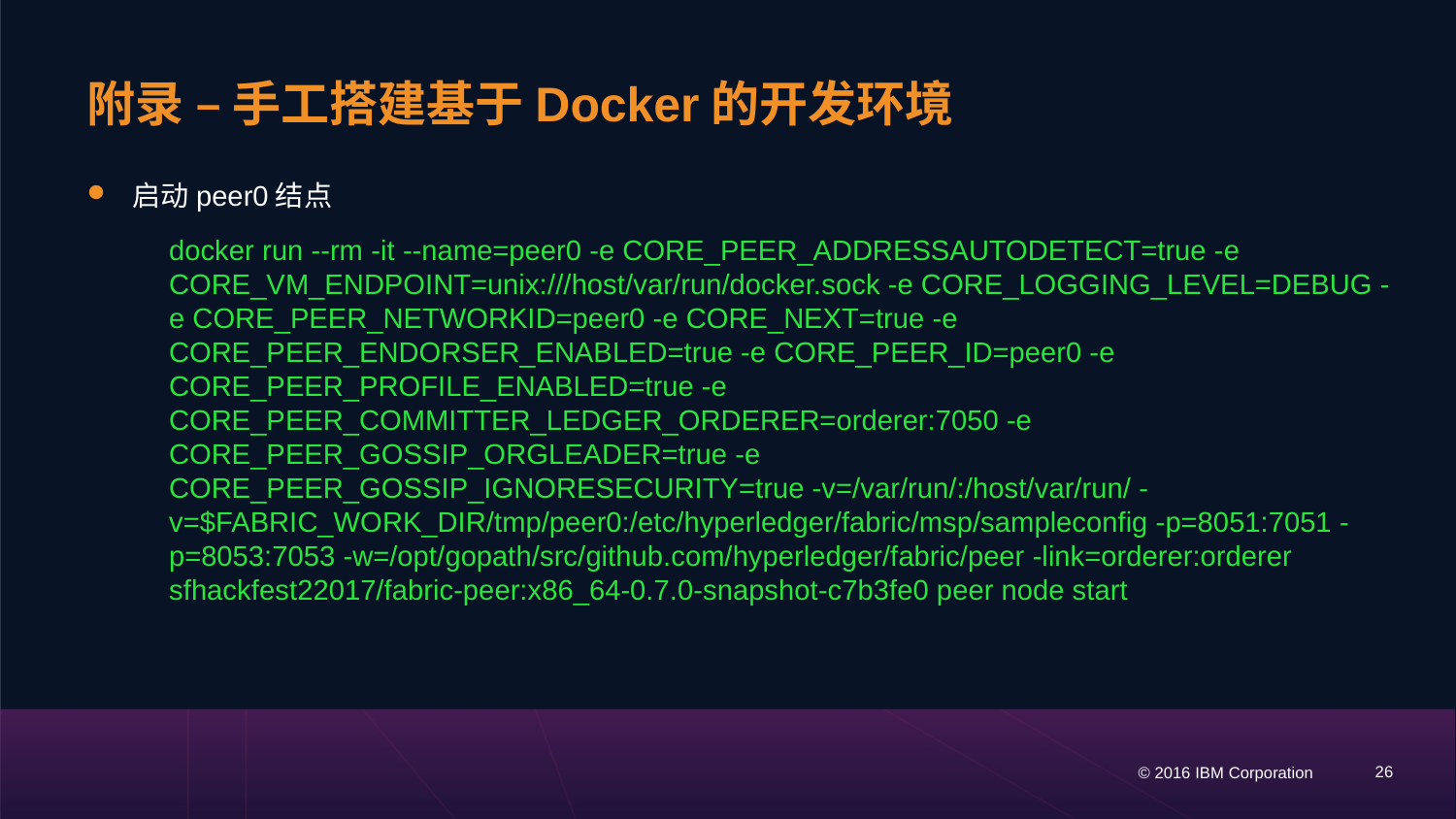

# 附录 – 手工搭建基于Docker的开发环境
启动peer0结点
docker run --rm -it --name=peer0 -e CORE_PEER_ADDRESSAUTODETECT=true -e CORE_VM_ENDPOINT=unix:///host/var/run/docker.sock -e CORE_LOGGING_LEVEL=DEBUG -e CORE_PEER_NETWORKID=peer0 -e CORE_NEXT=true -e CORE_PEER_ENDORSER_ENABLED=true -e CORE_PEER_ID=peer0 -e CORE_PEER_PROFILE_ENABLED=true -e CORE_PEER_COMMITTER_LEDGER_ORDERER=orderer:7050 -e CORE_PEER_GOSSIP_ORGLEADER=true -e CORE_PEER_GOSSIP_IGNORESECURITY=true -v=/var/run/:/host/var/run/ -v=$FABRIC_WORK_DIR/tmp/peer0:/etc/hyperledger/fabric/msp/sampleconfig -p=8051:7051 -p=8053:7053 -w=/opt/gopath/src/github.com/hyperledger/fabric/peer -link=orderer:orderer sfhackfest22017/fabric-peer:x86_64-0.7.0-snapshot-c7b3fe0 peer node start